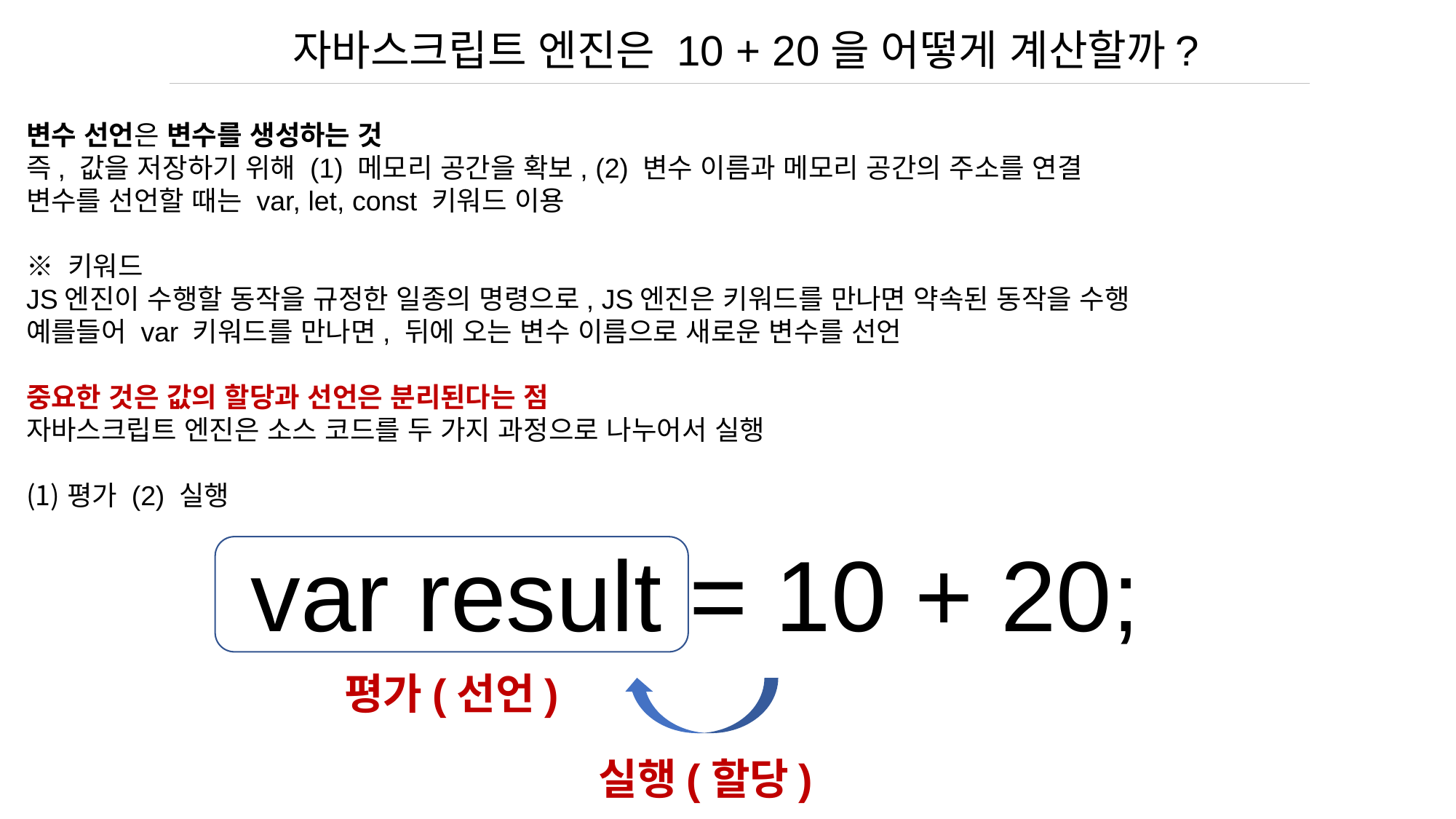

자바스크립트 엔진은 10 + 20을 어떻게 계산할까?
변수 선언은 변수를 생성하는 것
즉, 값을 저장하기 위해 (1) 메모리 공간을 확보, (2) 변수 이름과 메모리 공간의 주소를 연결
변수를 선언할 때는 var, let, const 키워드 이용

※ 키워드
JS엔진이 수행할 동작을 규정한 일종의 명령으로, JS엔진은 키워드를 만나면 약속된 동작을 수행
예를들어 var 키워드를 만나면, 뒤에 오는 변수 이름으로 새로운 변수를 선언

중요한 것은 값의 할당과 선언은 분리된다는 점
자바스크립트 엔진은 소스 코드를 두 가지 과정으로 나누어서 실행

평가 (2) 실행
var result = 10 + 20;

평가(선언)

실행(할당)